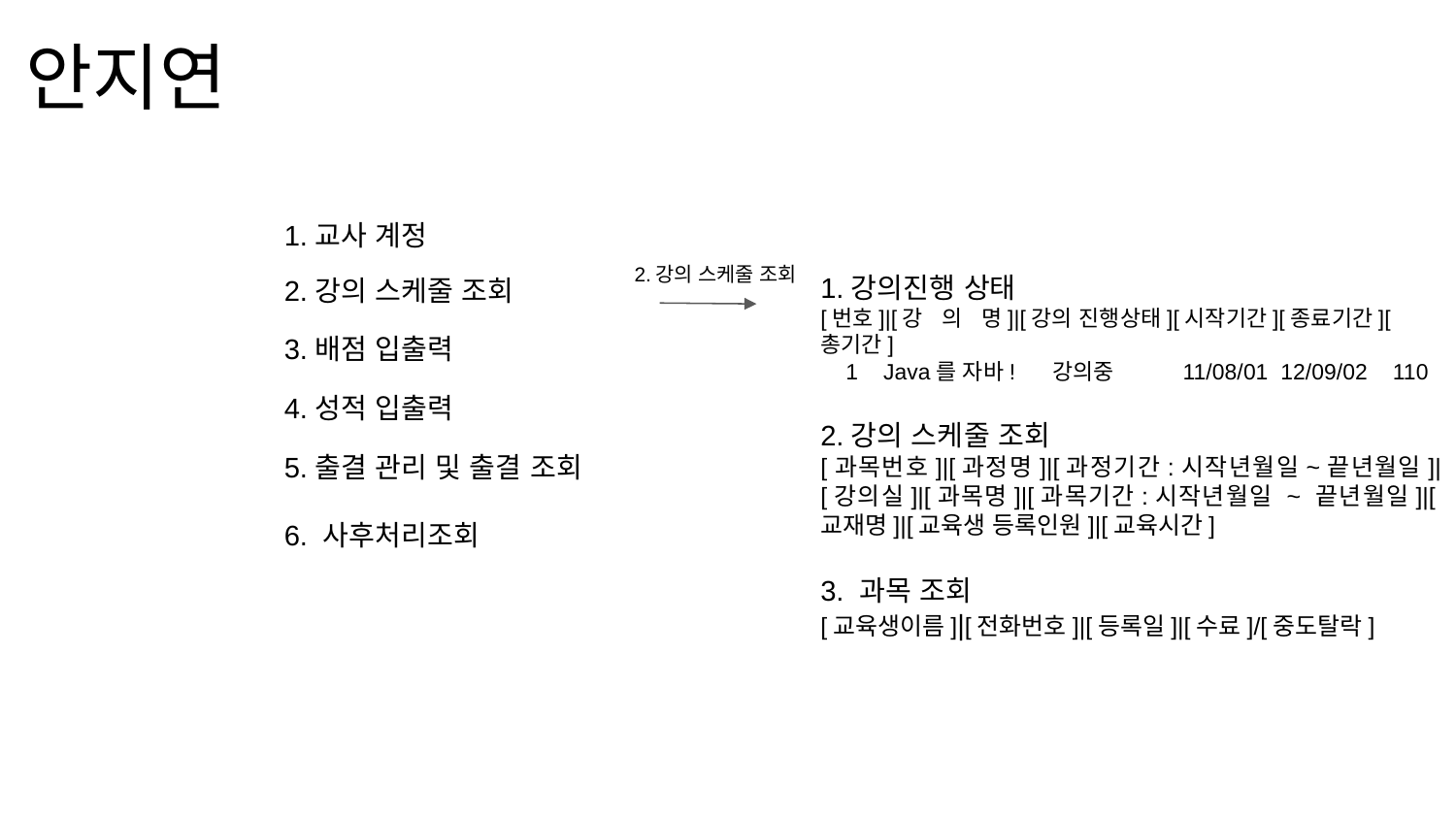

# 안지연
1.교사 계정
2.강의 스케줄 조회

1.강의진행 상태
[번호]|[강   의   명]|[강의 진행상태][시작기간][종료기간][총기간]
    1    Java를 자바!     강의중          11/08/01  12/09/02    110

2.강의 스케줄 조회
[과목번호]|[과정명]|[과정기간:시작년월일~끝년월일]| [강의실]|[과목명]|[과목기간:시작년월일 ~ 끝년월일]|[교재명]|[교육생 등록인원]|[교육시간]

3. 과목 조회
[교육생이름]|[전화번호]|[등록일]|[수료]/[중도탈락]
2.강의 스케줄 조회
3.배점 입출력
4.성적 입출력
5.출결 관리 및 출결 조회

6. 사후처리조회